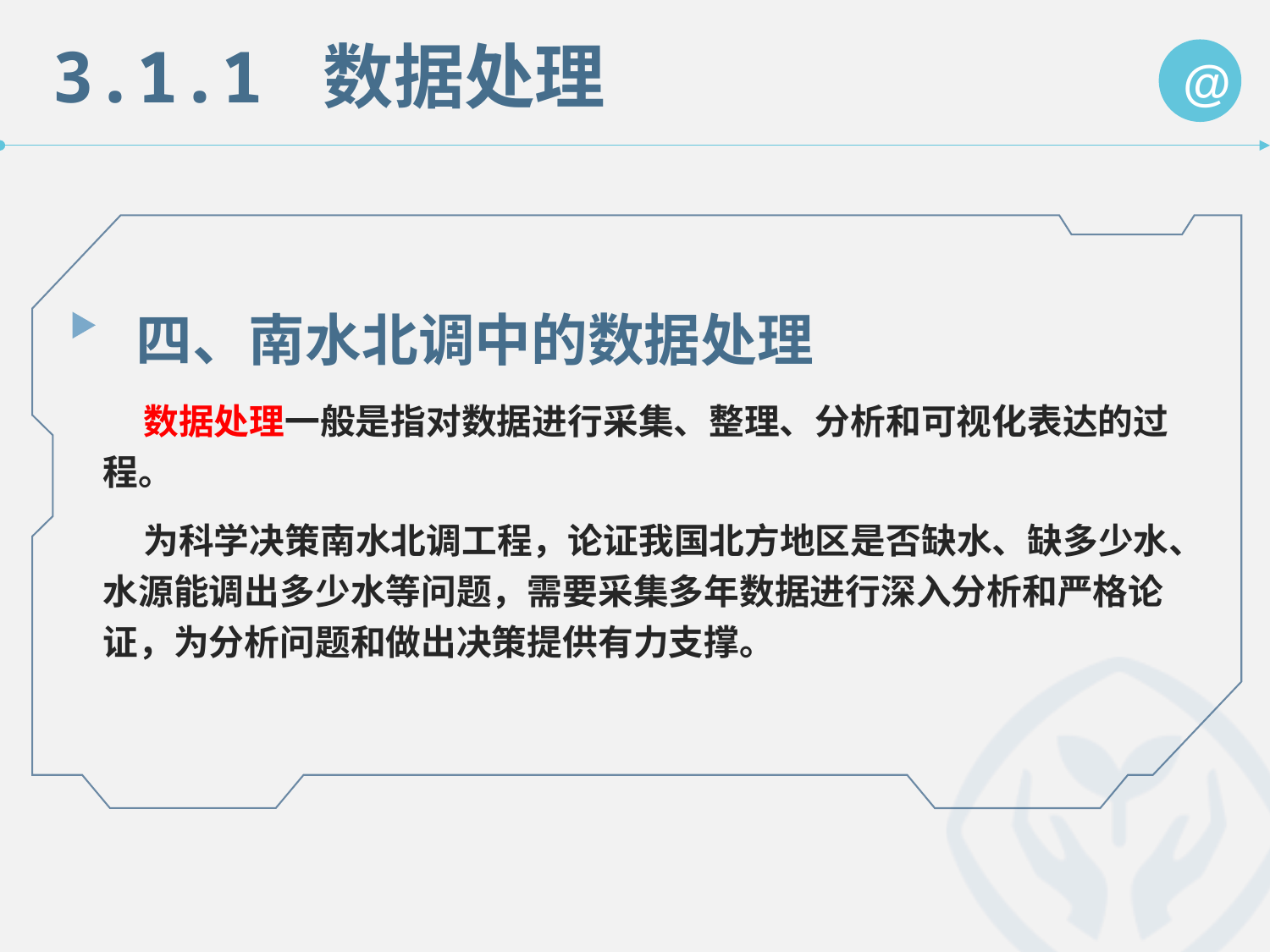

3.1.1 数据处理
@

四、南水北调中的数据处理

    数据处理一般是指对数据进行采集、整理、分析和可视化表达的过程。
    为科学决策南水北调工程，论证我国北方地区是否缺水、缺多少水、水源能调出多少水等问题，需要采集多年数据进行深入分析和严格论证，为分析问题和做出决策提供有力支撑。